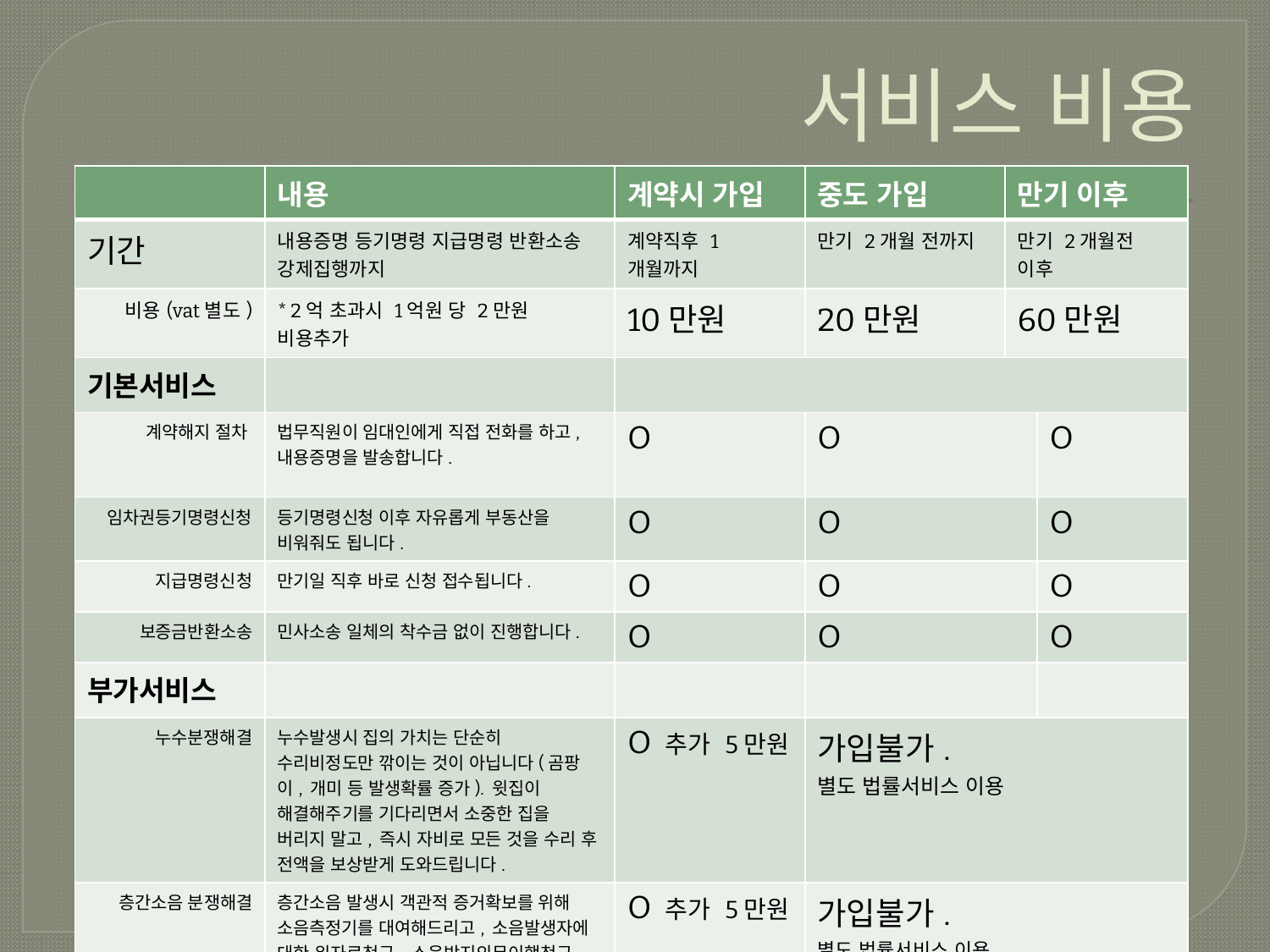

# 서비스 비용
|  | 내용 | 계약시 가입 | 중도 가입 | 만기 이후 |  |
| --- | --- | --- | --- | --- | --- |
| 기간 | 내용증명 등기명령 지급명령 반환소송 강제집행까지 | 계약직후 1개월까지 | 만기 2개월 전까지 | 만기 2개월전 이후 |  |
| 비용(vat별도) | \* 2억 초과시 1억원 당 2만원 비용추가 | 10만원 | 20만원 | 60만원 |  |
| 기본서비스 |  |  |  |  |  |
| 계약해지 절차 | 법무직원이 임대인에게 직접 전화를 하고, 내용증명을 발송합니다. | O | O |  | O |
| 임차권등기명령신청 | 등기명령신청 이후 자유롭게 부동산을 비워줘도 됩니다. | O | O |  | O |
| 지급명령신청 | 만기일 직후 바로 신청 접수됩니다. | O | O |  | O |
| 보증금반환소송 | 민사소송 일체의 착수금 없이 진행합니다. | O | O |  | O |
| 부가서비스 |  |  |  |  |  |
| 누수분쟁해결 | 누수발생시 집의 가치는 단순히 수리비정도만 깎이는 것이 아닙니다(곰팡이, 개미 등 발생확률 증가). 윗집이 해결해주기를 기다리면서 소중한 집을 버리지 말고, 즉시 자비로 모든 것을 수리 후 전액을 보상받게 도와드립니다. | O 추가 5만원 | 가입불가. 별도 법률서비스 이용 |  |  |
| 층간소음 분쟁해결 | 층간소음 발생시 객관적 증거확보를 위해 소음측정기를 대여해드리고, 소음발생자에 대한 위자료청구, 소음방지의무이행청구 등을 진행합니다. | O 추가 5만원 | 가입불가. 별도 법률서비스 이용 |  |  |